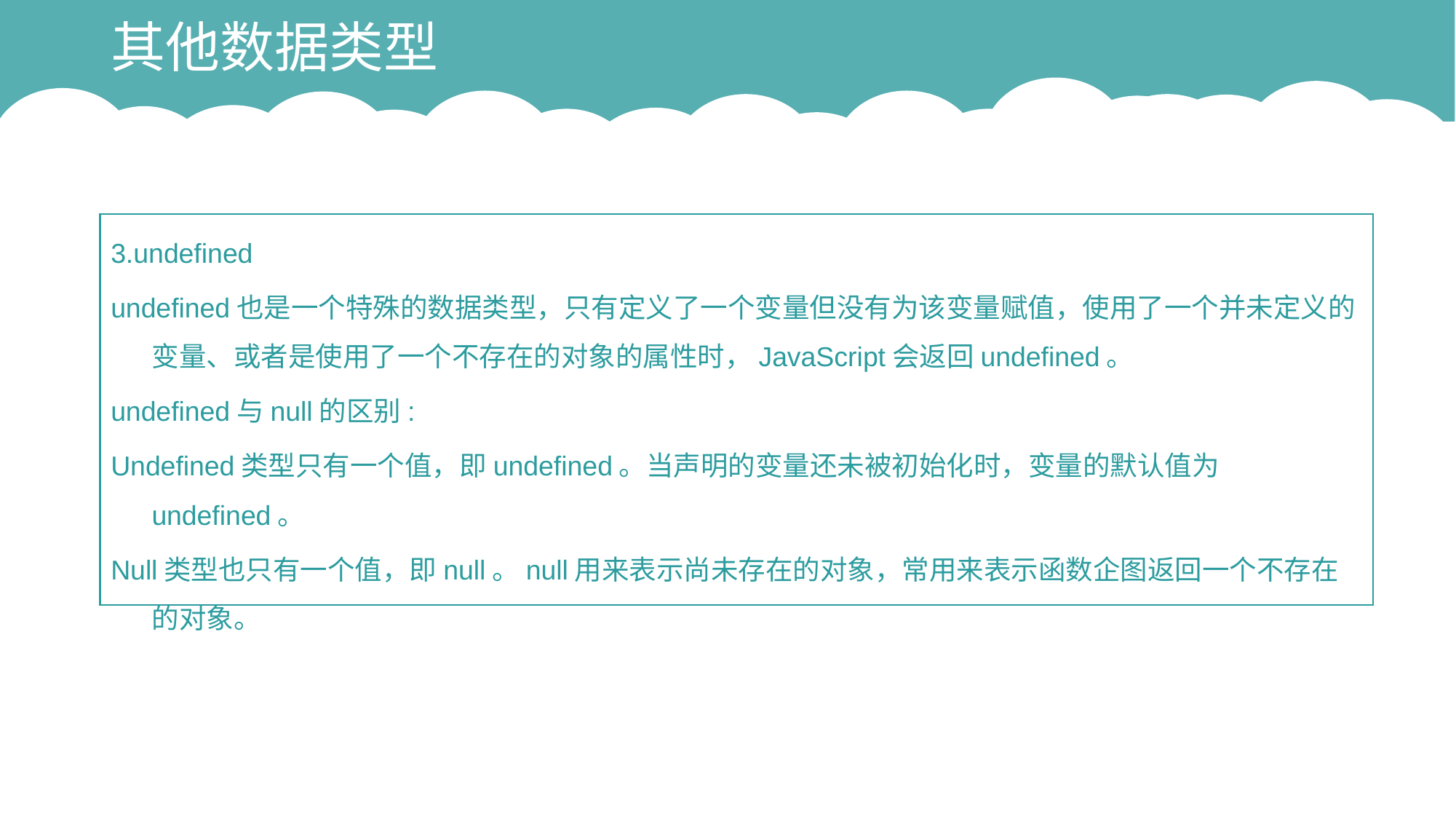

# 其他数据类型
3.undefined
undefined也是一个特殊的数据类型，只有定义了一个变量但没有为该变量赋值，使用了一个并未定义的变量、或者是使用了一个不存在的对象的属性时，JavaScript会返回undefined。
undefined与null的区别:
Undefined类型只有一个值，即undefined。当声明的变量还未被初始化时，变量的默认值为undefined。
Null类型也只有一个值，即null。null用来表示尚未存在的对象，常用来表示函数企图返回一个不存在的对象。